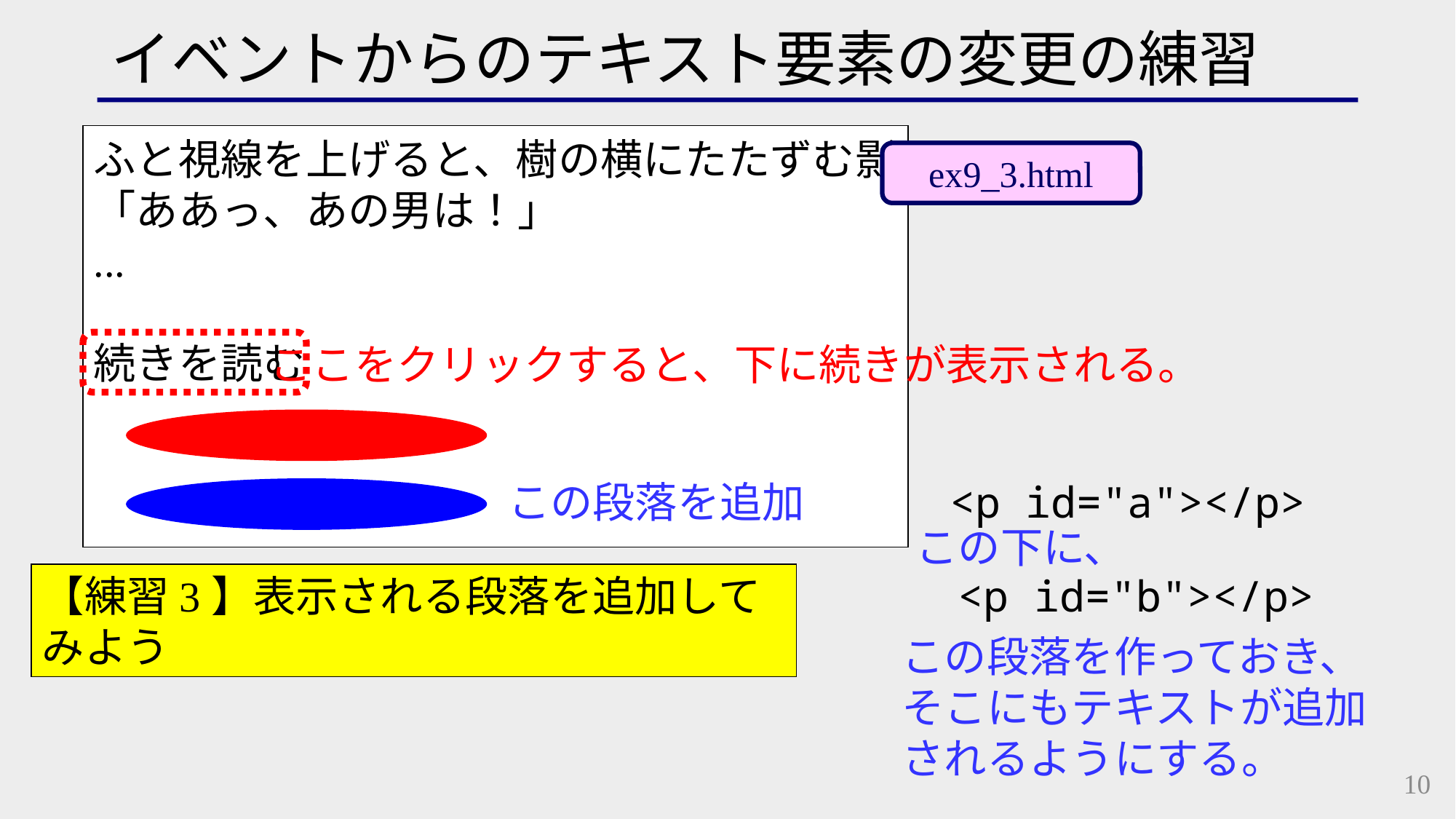

イベントからのテキスト要素の変更の練習
ふと視線を上げると、樹の横にたたずむ影。
「ああっ、あの男は！」
...

続きを読む

ex9_3.html

ここをクリックすると、下に続きが表示される。

この段落を追加
<p id="a"></p>

この下に、
【練習3】表示される段落を追加してみよう
<p id="b"></p>
この段落を作っておき、
そこにもテキストが追加
されるようにする。
10